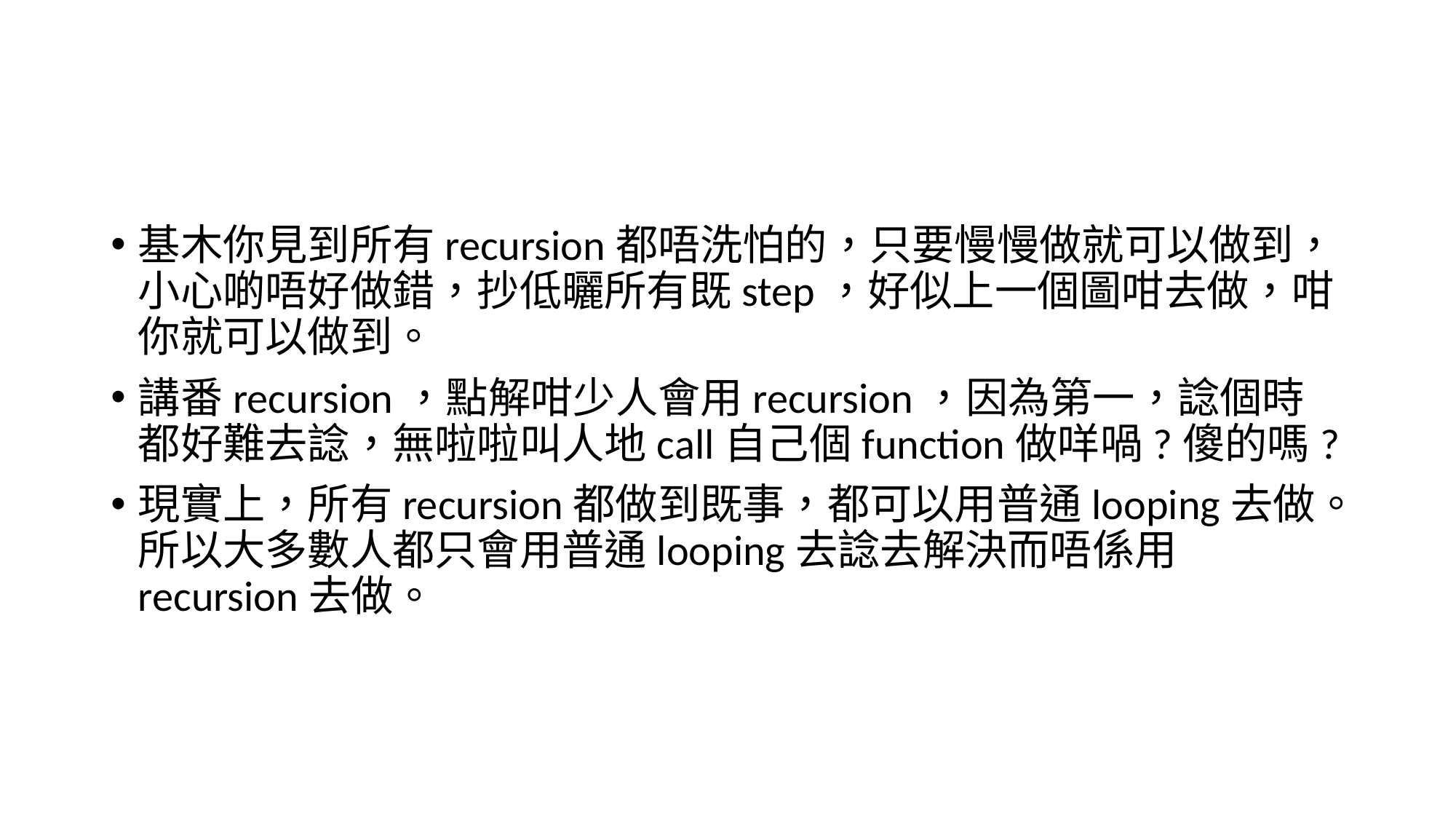

#
基木你見到所有recursion都唔洗怕的，只要慢慢做就可以做到，小心啲唔好做錯，抄低曬所有既step，好似上一個圖咁去做，咁你就可以做到。
講番recursion，點解咁少人會用recursion，因為第一，諗個時都好難去諗，無啦啦叫人地call自己個function做咩喎?傻的嗎?
現實上，所有recursion都做到既事，都可以用普通looping去做。所以大多數人都只會用普通looping去諗去解決而唔係用recursion去做。